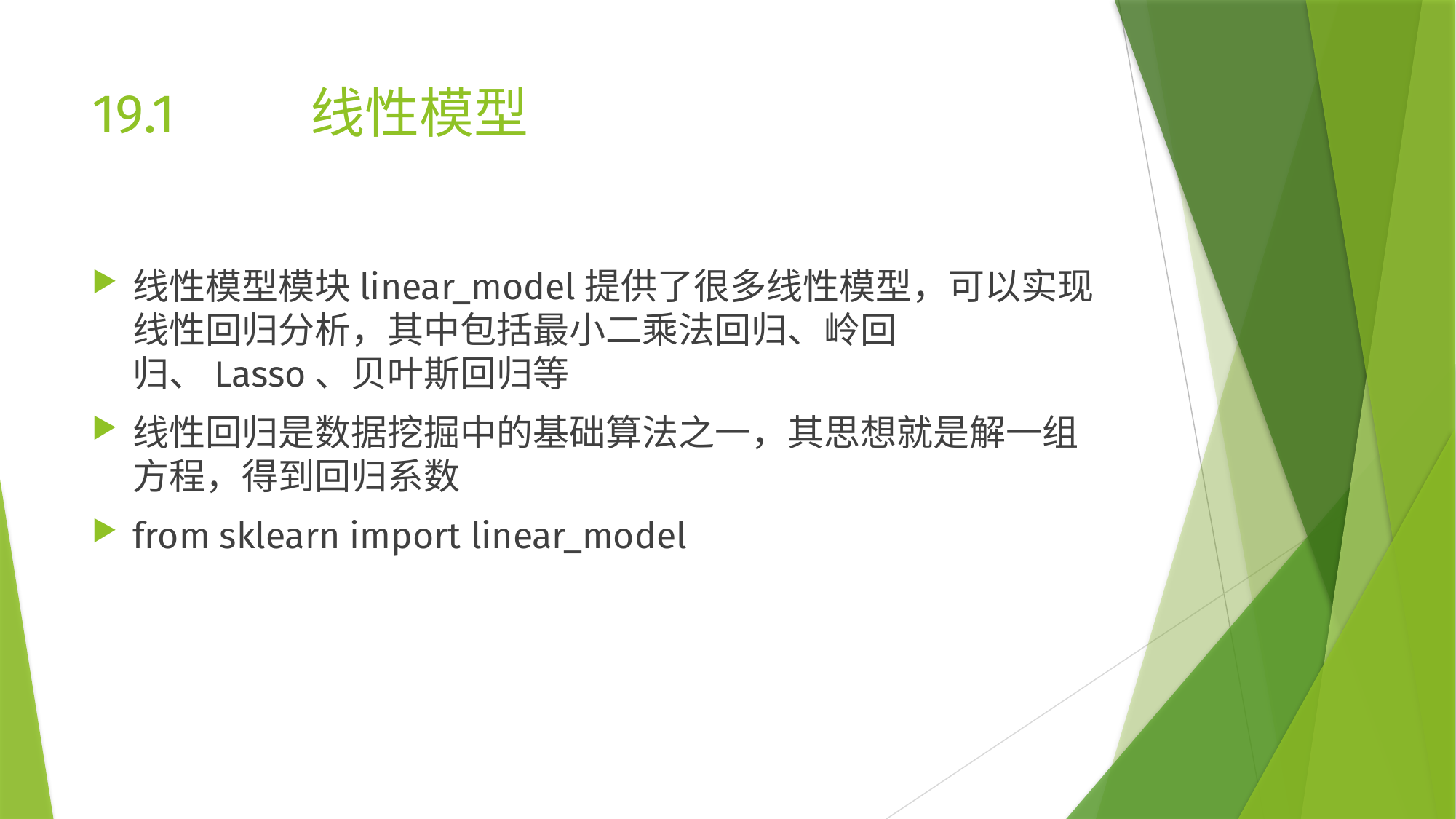

# 19.1		线性模型
线性模型模块linear_model提供了很多线性模型，可以实现线性回归分析，其中包括最小二乘法回归、岭回归、Lasso、贝叶斯回归等
线性回归是数据挖掘中的基础算法之一，其思想就是解一组方程，得到回归系数
from sklearn import linear_model